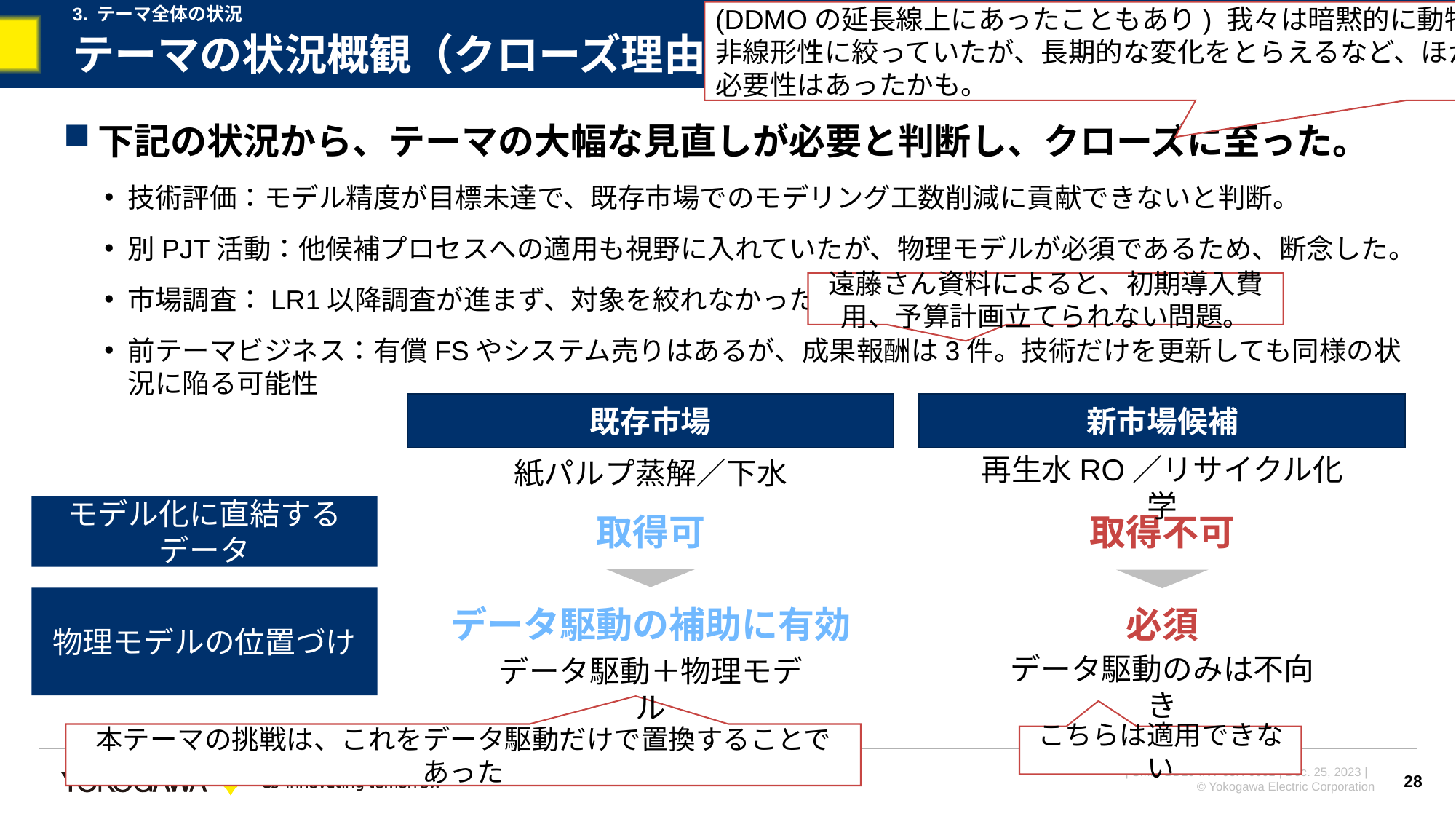

3. テーマ全体の状況
(DDMOの延長線上にあったこともあり) 我々は暗黙的に動特性・非線形性に絞っていたが、長期的な変化をとらえるなど、ほかにも必要性はあったかも。
# テーマの状況概観（クローズ理由）
下記の状況から、テーマの大幅な見直しが必要と判断し、クローズに至った。
技術評価：モデル精度が目標未達で、既存市場でのモデリング工数削減に貢献できないと判断。
別PJT活動：他候補プロセスへの適用も視野に入れていたが、物理モデルが必須であるため、断念した。
市場調査：LR1以降調査が進まず、対象を絞れなかった。
前テーマビジネス：有償FSやシステム売りはあるが、成果報酬は3件。技術だけを更新しても同様の状況に陥る可能性
遠藤さん資料によると、初期導入費用、予算計画立てられない問題。
既存市場
新市場候補
再生水RO／リサイクル化学
紙パルプ蒸解／下水
モデル化に直結するデータ
取得可
取得不可

物理モデルの位置づけ
データ駆動の補助に有効
必須
データ駆動のみは不向き
データ駆動＋物理モデル
本テーマの挑戦は、これをデータ駆動だけで置換することであった
こちらは適用できない
28